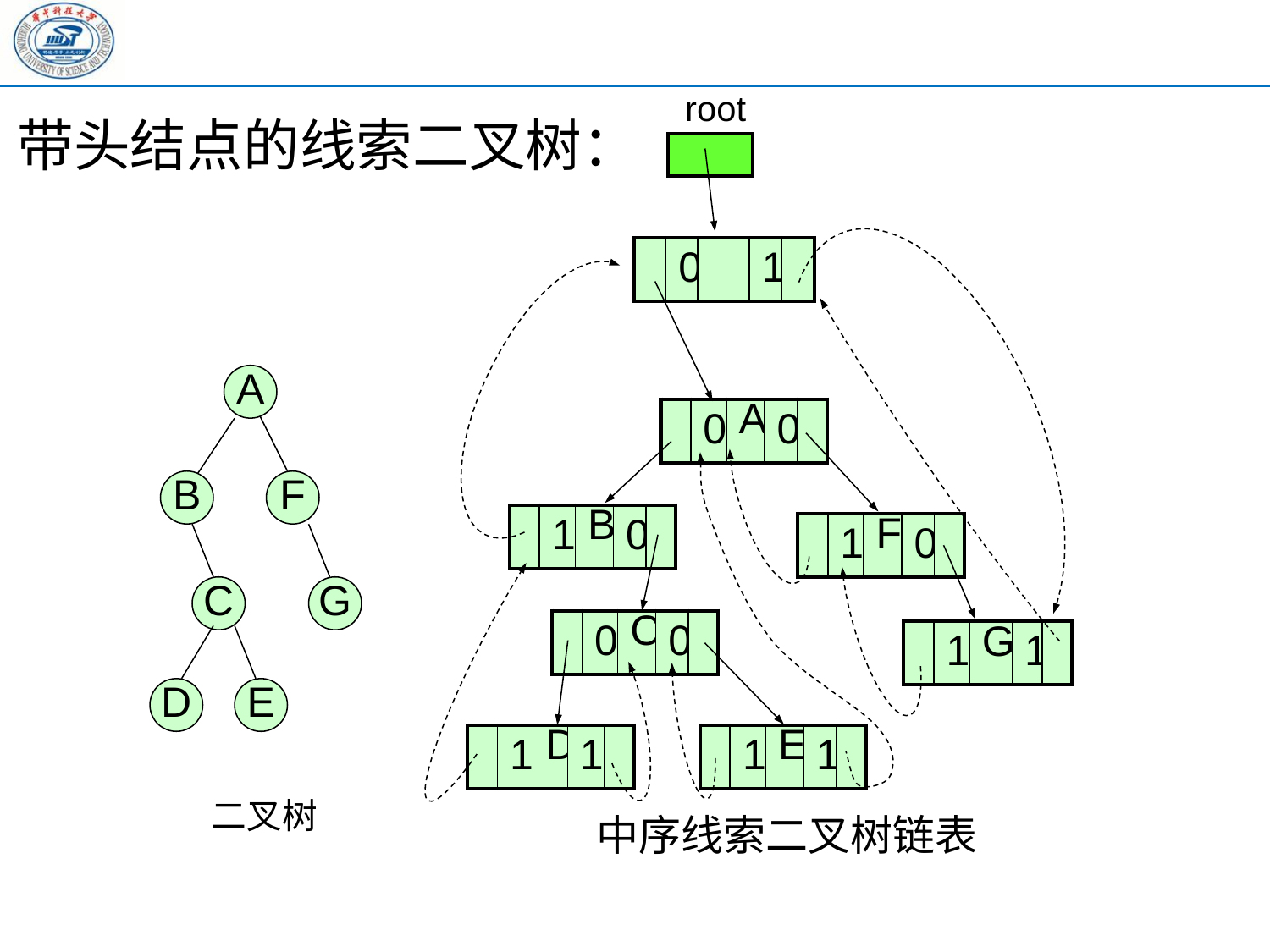

root
带头结点的线索二叉树：
|  |
| --- |

|  | 0 |  | 1 |  |
| --- | --- | --- | --- | --- |

A
|  | 0 | A | 0 |  |
| --- | --- | --- | --- | --- |

B
F

|  | 1 | B | 0 |  |
| --- | --- | --- | --- | --- |
|  | 1 | F | 0 |  |
| --- | --- | --- | --- | --- |

C
G
|  | 0 | C | 0 |  |
| --- | --- | --- | --- | --- |

|  | 1 | G | 1 |  |
| --- | --- | --- | --- | --- |

D
E

|  | 1 | D | 1 |  |
| --- | --- | --- | --- | --- |
|  | 1 | E | 1 |  |
| --- | --- | --- | --- | --- |

二叉树
中序线索二叉树链表